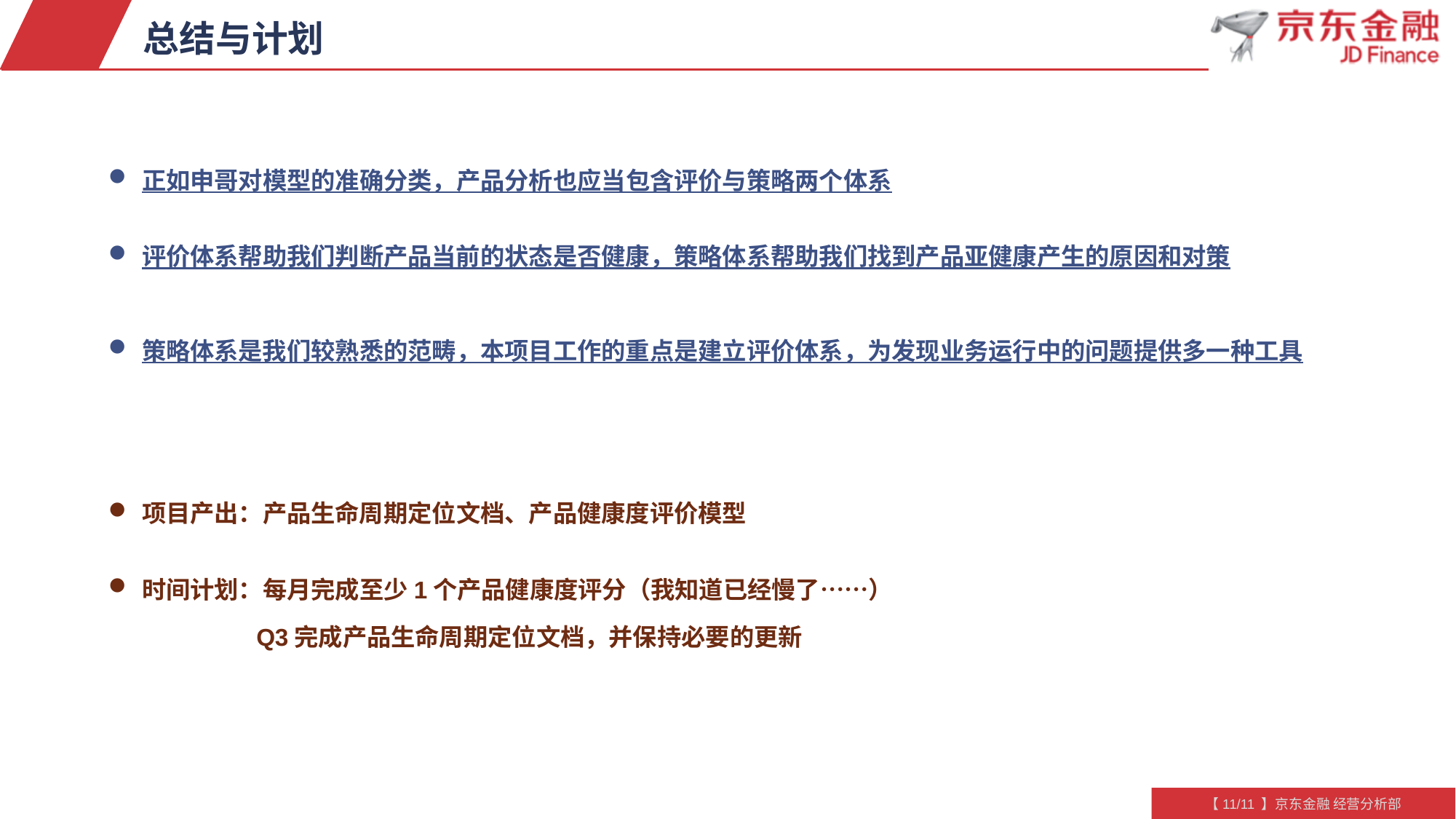

# 总结与计划
正如申哥对模型的准确分类，产品分析也应当包含评价与策略两个体系

评价体系帮助我们判断产品当前的状态是否健康，策略体系帮助我们找到产品亚健康产生的原因和对策

策略体系是我们较熟悉的范畴，本项目工作的重点是建立评价体系，为发现业务运行中的问题提供多一种工具
项目产出：产品生命周期定位文档、产品健康度评价模型

时间计划：每月完成至少1个产品健康度评分（我知道已经慢了……）
                      Q3完成产品生命周期定位文档，并保持必要的更新